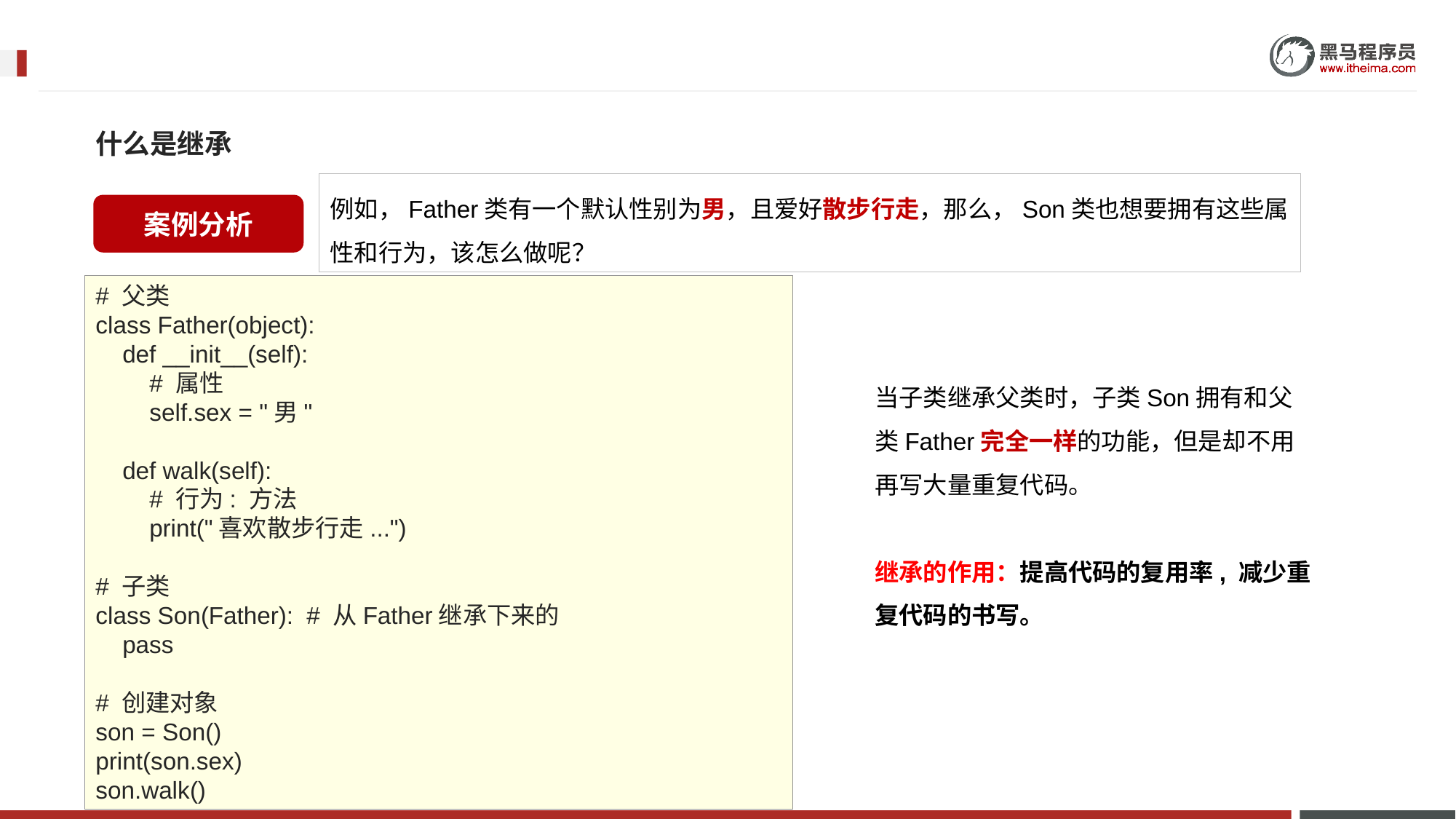

什么是继承
例如，Father类有一个默认性别为男，且爱好散步行走，那么，Son类也想要拥有这些属性和行为，该怎么做呢？
案例分析
# 父类
class Father(object):
    def __init__(self):
        # 属性
        self.sex = "男"

    def walk(self):
        # 行为: 方法
        print("喜欢散步行走...")

# 子类
class Son(Father):  # 从Father继承下来的
    pass

# 创建对象
son = Son()
print(son.sex)
son.walk()
当子类继承父类时，子类Son拥有和父类Father完全一样的功能，但是却不用再写大量重复代码。

继承的作用：提高代码的复用率, 减少重复代码的书写。